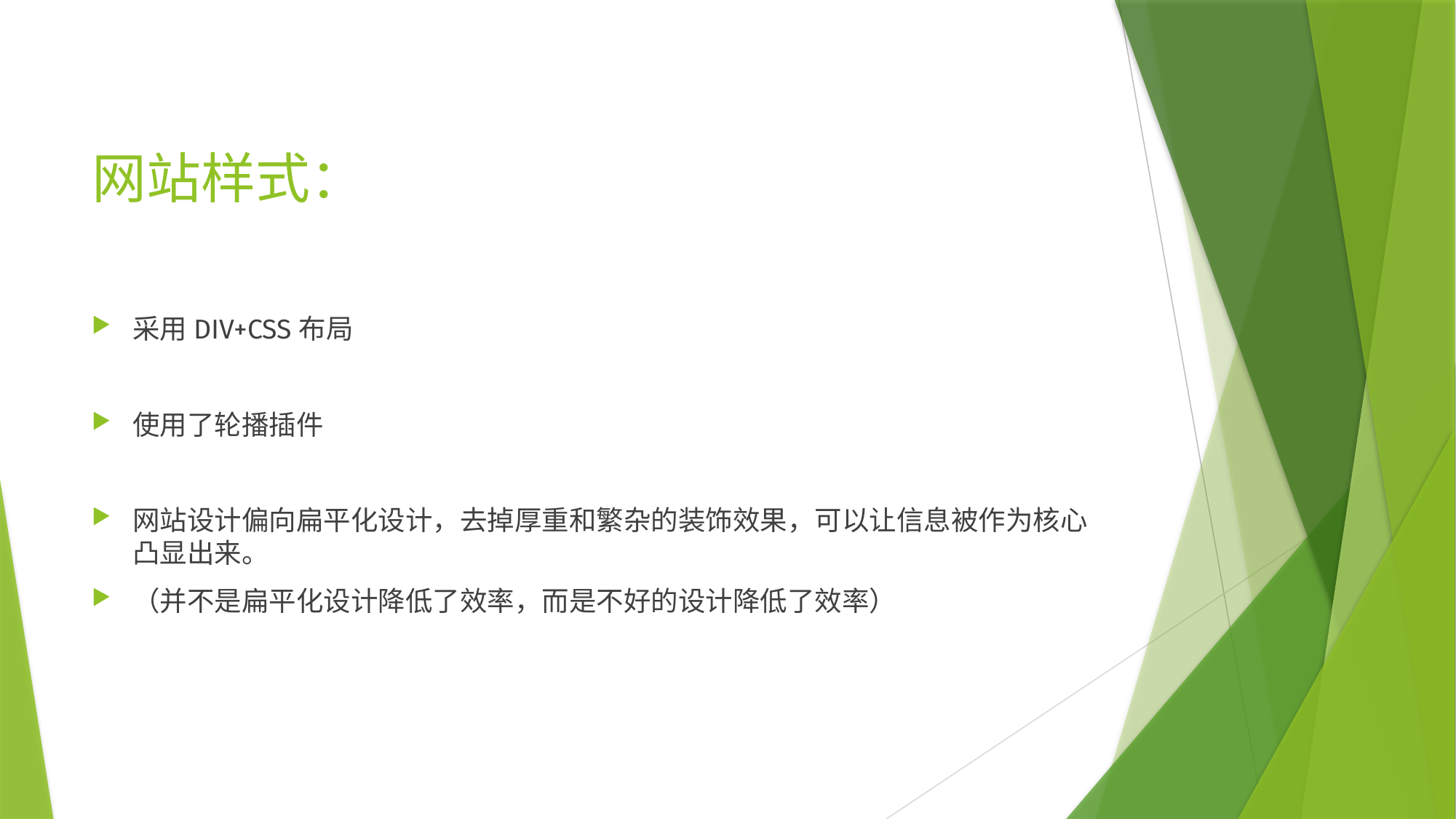

# 网站样式：

采用DIV+CSS布局

使用了轮播插件

网站设计偏向扁平化设计，去掉厚重和繁杂的装饰效果，可以让信息被作为核心凸显出来。
（并不是扁平化设计降低了效率，而是不好的设计降低了效率）